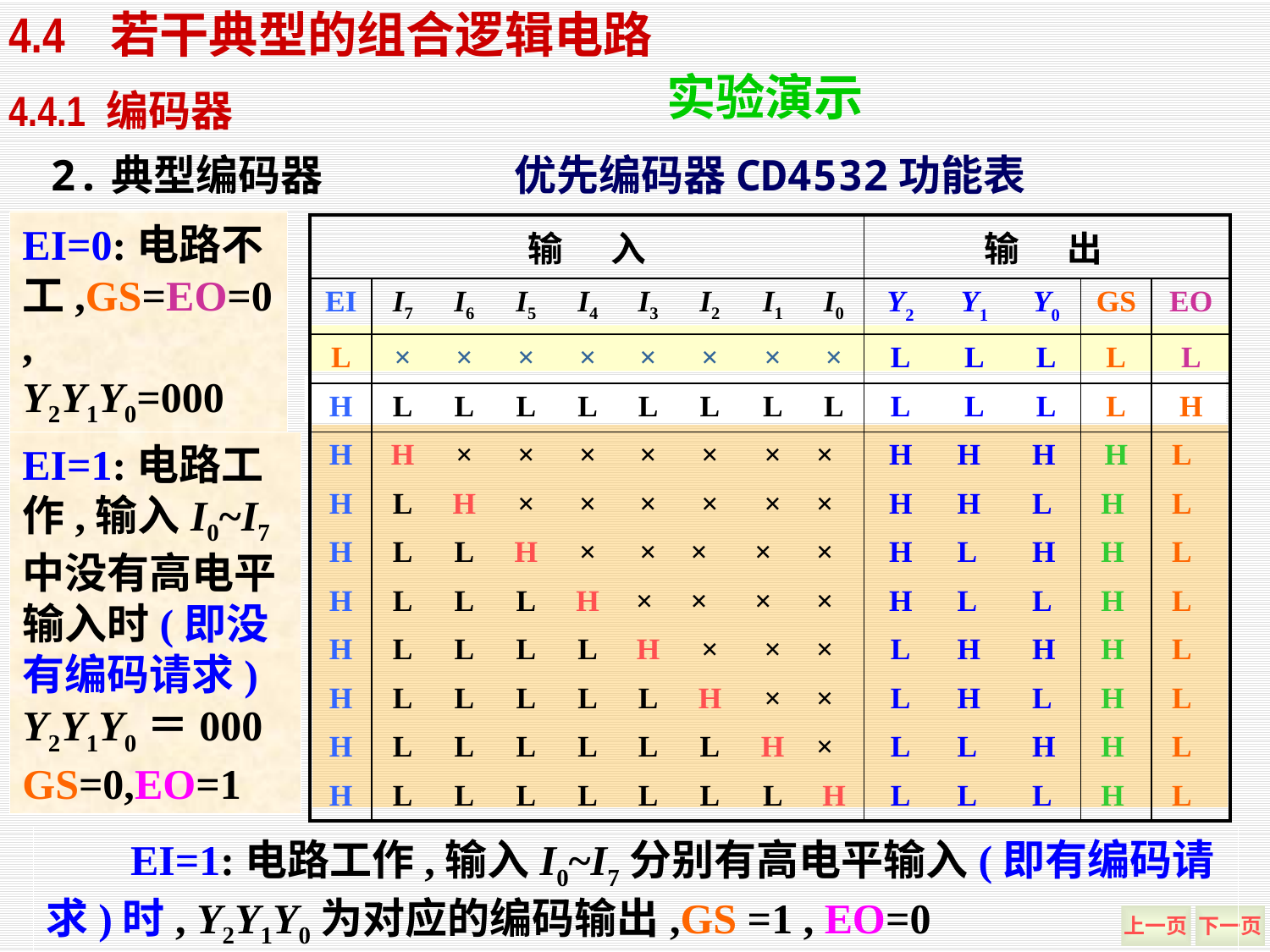

4.4   若干典型的组合逻辑电路
实验演示
4.4.1 编码器
优先编码器CD4532功能表
2.典型编码器
| 输 入 |  |  |  |  |  |  |  |  | 输 出 |  |  |  |  |
| --- | --- | --- | --- | --- | --- | --- | --- | --- | --- | --- | --- | --- | --- |
| EI | I7 | I6 | I5 | I4 | I3 | I2 | I1 | I0 | Y2 | Y1 | Y0 | GS | EO |
| L | × | × | × | × | × | × | × | × | L | L | L | L | L |
| H | L | L | L | L | L | L | L | L | L | L | L | L | H |
| H | H | × | × | × | × | × | × | × | H | H | H | H | L |
| H | L | H | × | × | × | × | × | × | H | H | L | H | L |
| H | L | L | H | × | × | × | × | × | H | L | H | H | L |
| H | L | L | L | H | × | × | × | × | H | L | L | H | L |
| H | L | L | L | L | H | × | × | × | L | H | H | H | L |
| H | L | L | L | L | L | H | × | × | L | H | L | H | L |
| H | L | L | L | L | L | L | H | × | L | L | H | H | L |
| H | L | L | L | L | L | L | L | H | L | L | L | H | L |
EI=0:电路不工,GS=EO=0,
Y2Y1Y0=000

EI=1:电路工作,输入I0~I7中没有高电平输入时(即没有编码请求)
Y2Y1Y0＝000 GS=0,EO=1
        EI=1:电路工作,输入I0~I7分别有高电平输入(即有编码请求)时, Y2Y1Y0为对应的编码输出,GS =1 , EO=0